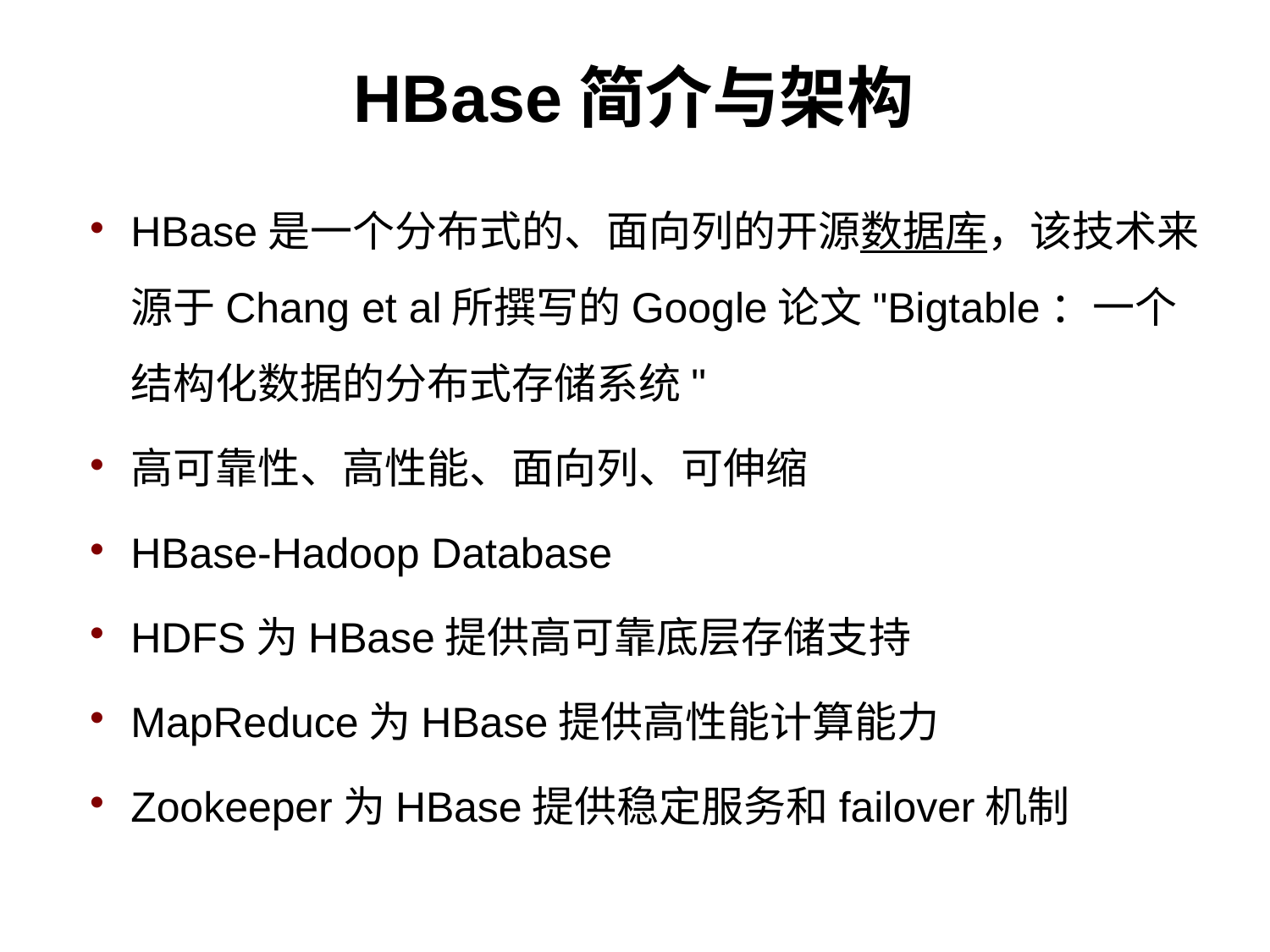

HBase简介与架构
HBase是一个分布式的、面向列的开源数据库，该技术来源于Chang et al所撰写的Google论文"Bigtable：一个结构化数据的分布式存储系统"
高可靠性、高性能、面向列、可伸缩
HBase-Hadoop Database
HDFS为HBase提供高可靠底层存储支持
MapReduce为HBase提供高性能计算能力
Zookeeper为HBase提供稳定服务和failover机制